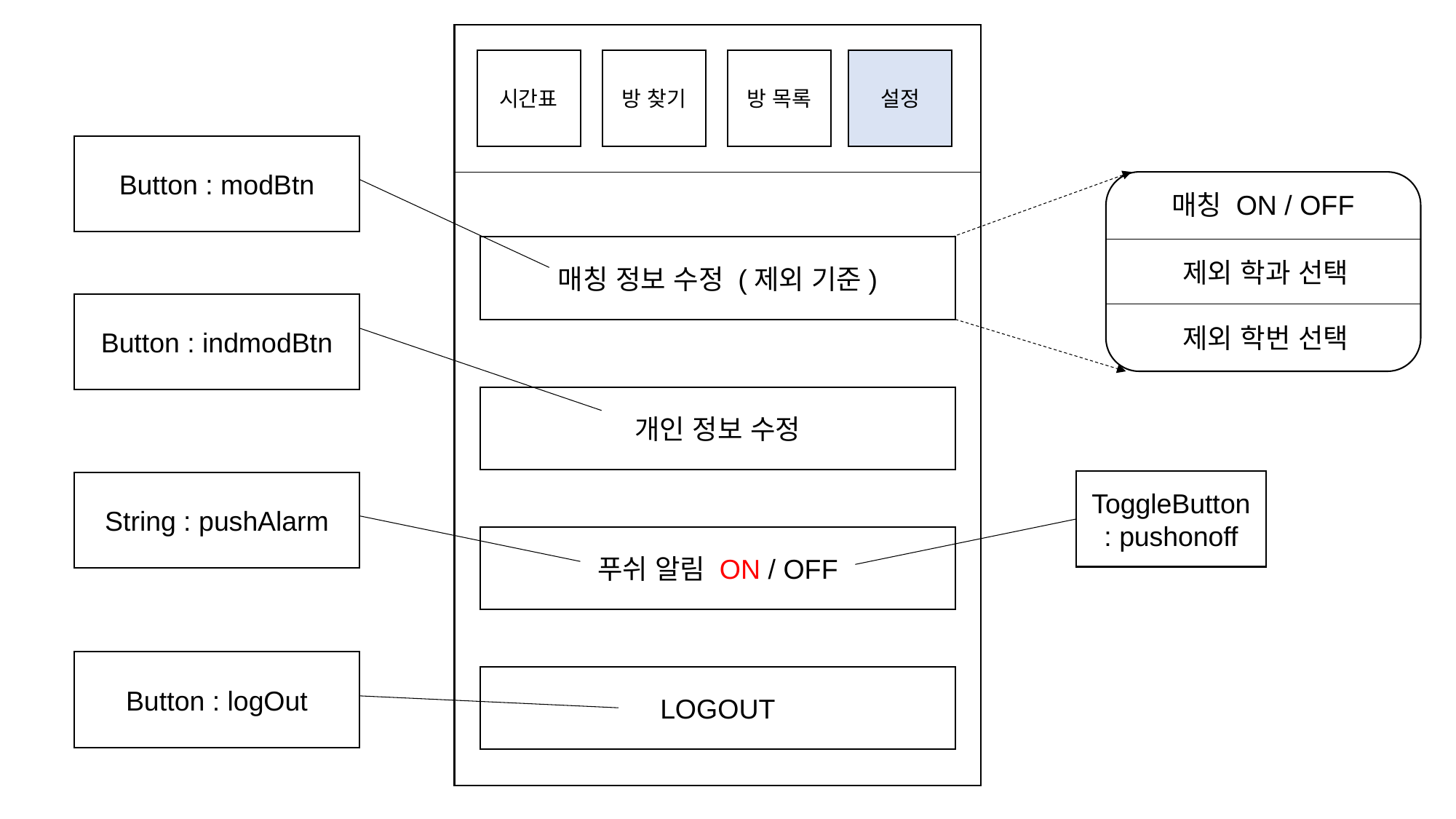

시간표
방 찾기
방 목록
설정
Button : modBtn

매칭 ON / OFF

매칭 정보 수정 (제외 기준)
제외 학과 선택
Button : indmodBtn
제외 학번 선택
개인 정보 수정
ToggleButton : pushonoff
String : pushAlarm
푸쉬 알림 ON / OFF
Button : logOut
LOGOUT